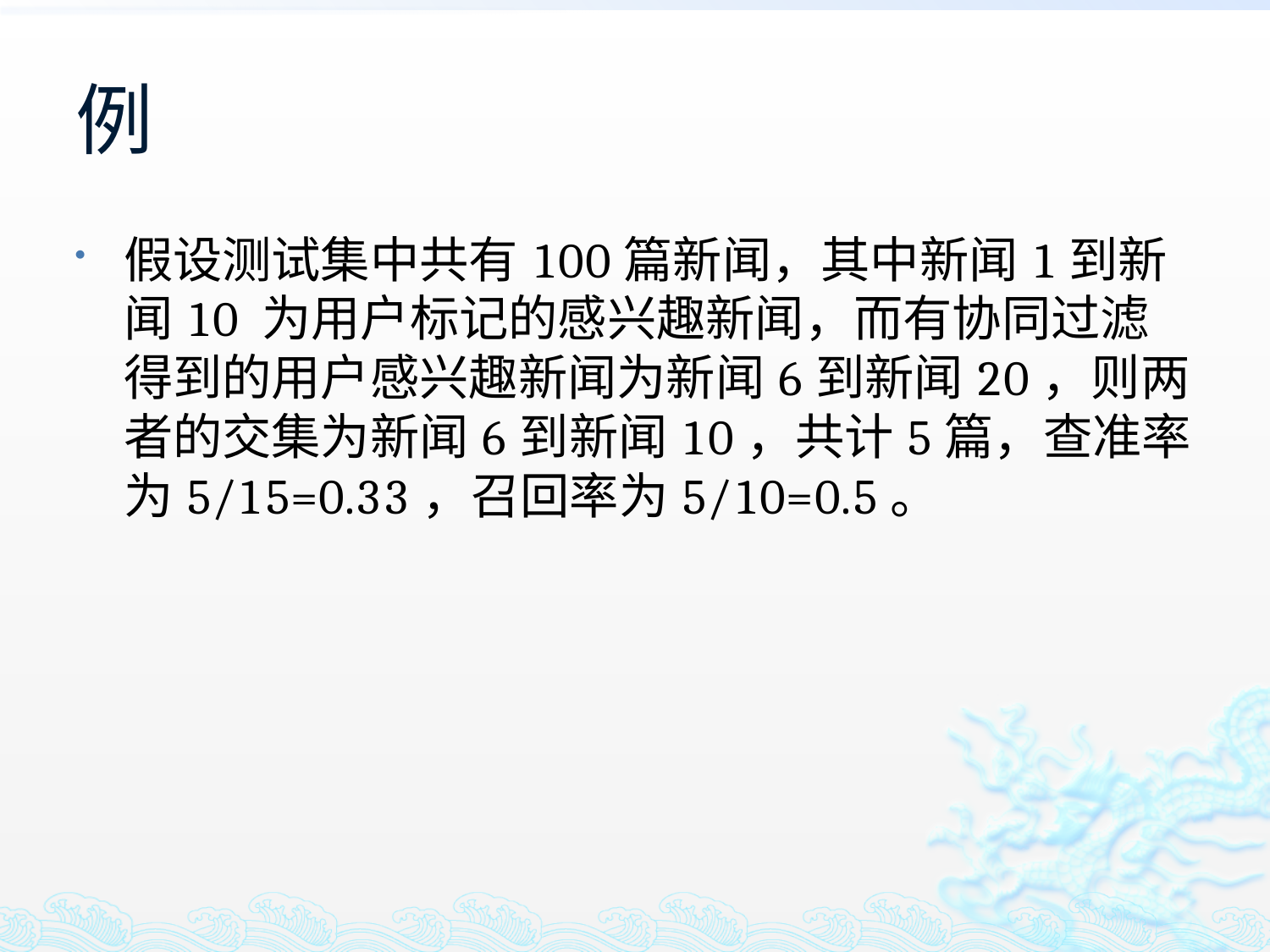

# 例
假设测试集中共有100篇新闻，其中新闻1到新闻10 为用户标记的感兴趣新闻，而有协同过滤得到的用户感兴趣新闻为新闻6到新闻20，则两者的交集为新闻6到新闻10，共计5篇，查准率为5/15=0.33，召回率为5/10=0.5。